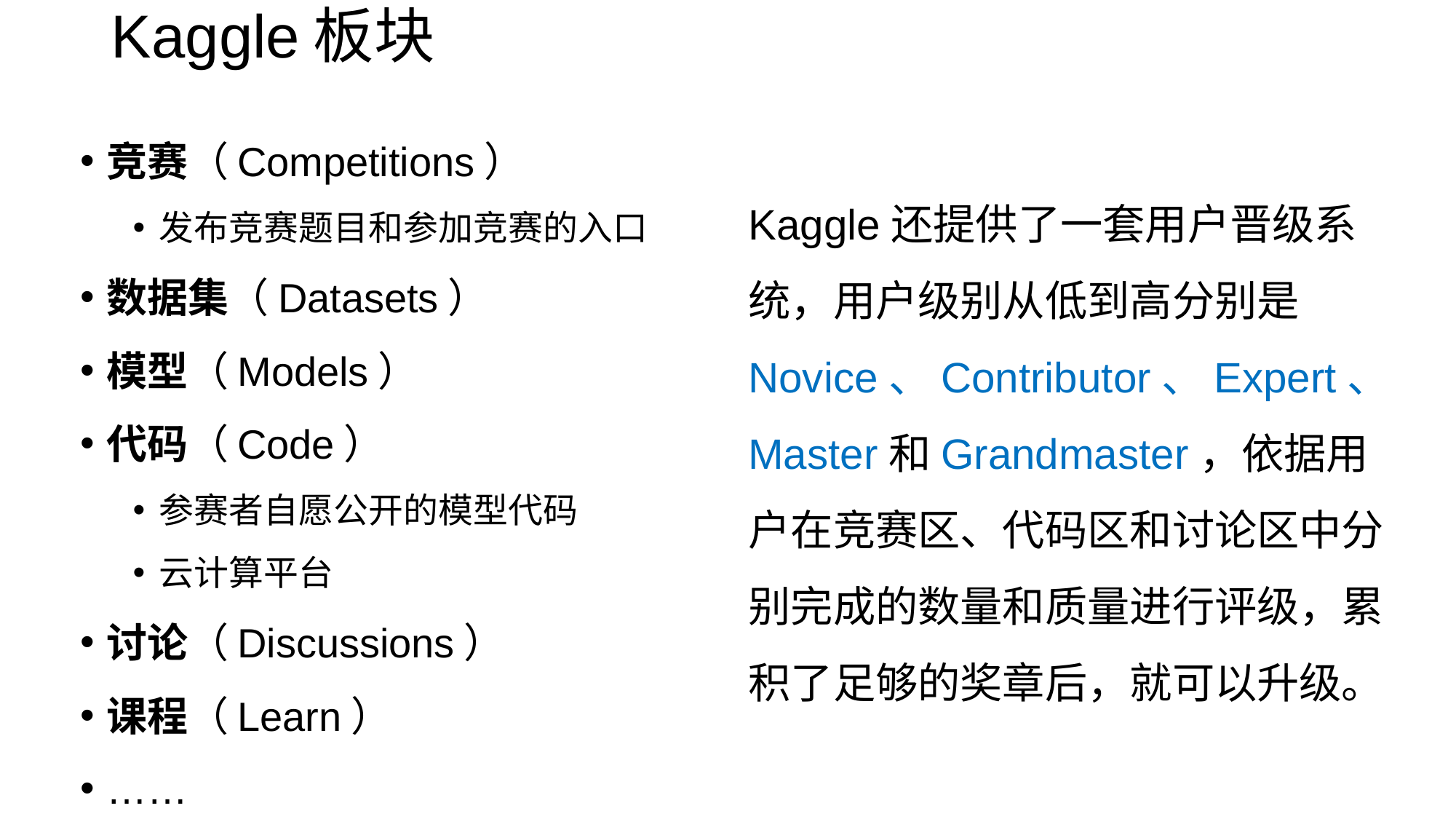

# Kaggle板块
竞赛（Competitions）
发布竞赛题目和参加竞赛的入口
数据集（Datasets）
模型（Models）
代码（Code）
参赛者自愿公开的模型代码
云计算平台
讨论（Discussions）
课程（Learn）
……
Kaggle还提供了一套用户晋级系统，用户级别从低到高分别是Novice、Contributor、Expert、Master和Grandmaster，依据用户在竞赛区、代码区和讨论区中分别完成的数量和质量进行评级，累积了足够的奖章后，就可以升级。